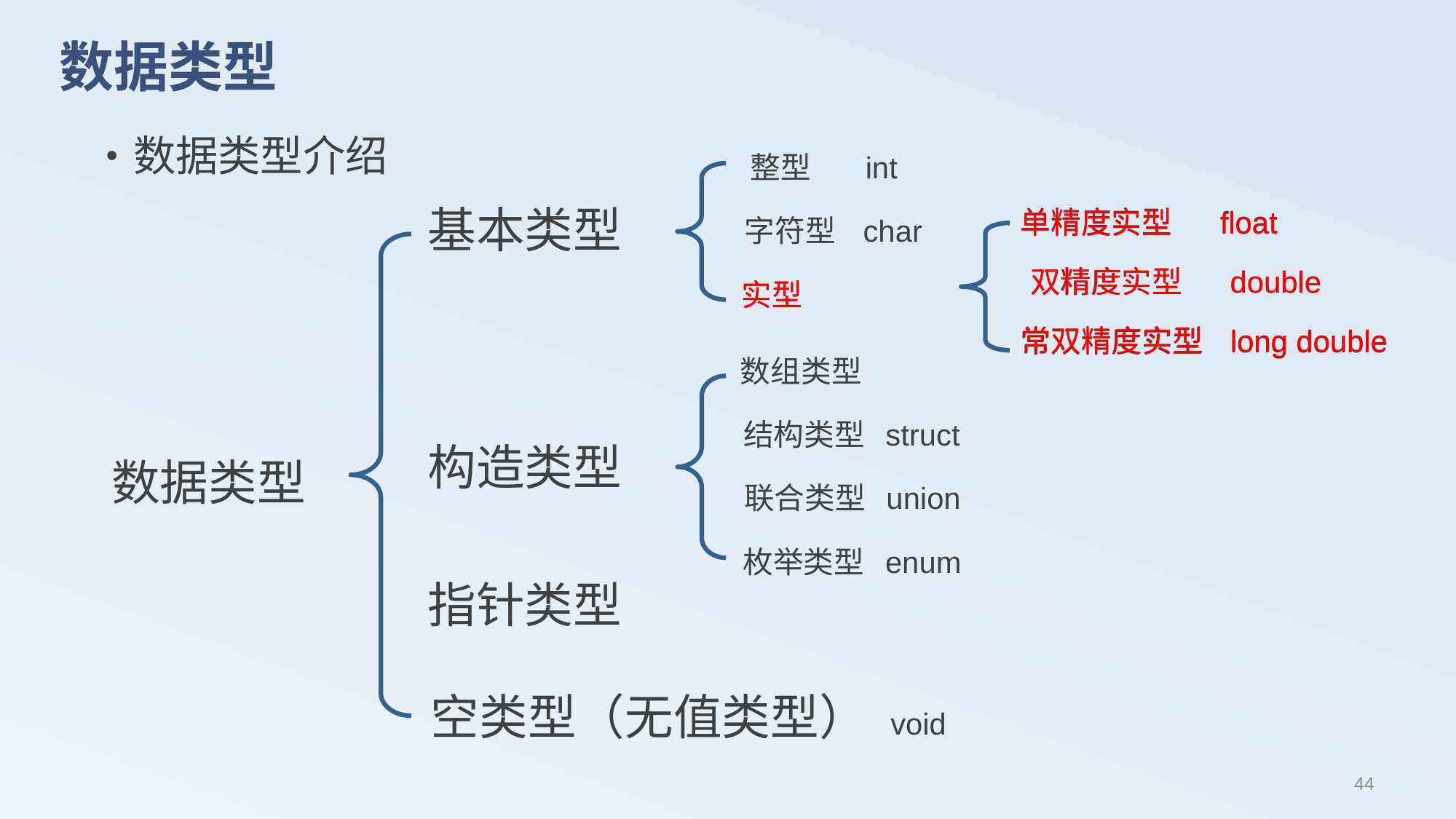

# 数据类型
数据类型介绍
整型       int

基本类型
单精度实型      float

双精度实型      double
常双精度实型   long double
单精度实型      float
字符型   char

双精度实型      double
实型
实型
常双精度实型   long double
数组类型

结构类型  struct
联合类型  union
枚举类型  enum
构造类型
数据类型
指针类型
空类型（无值类型） void